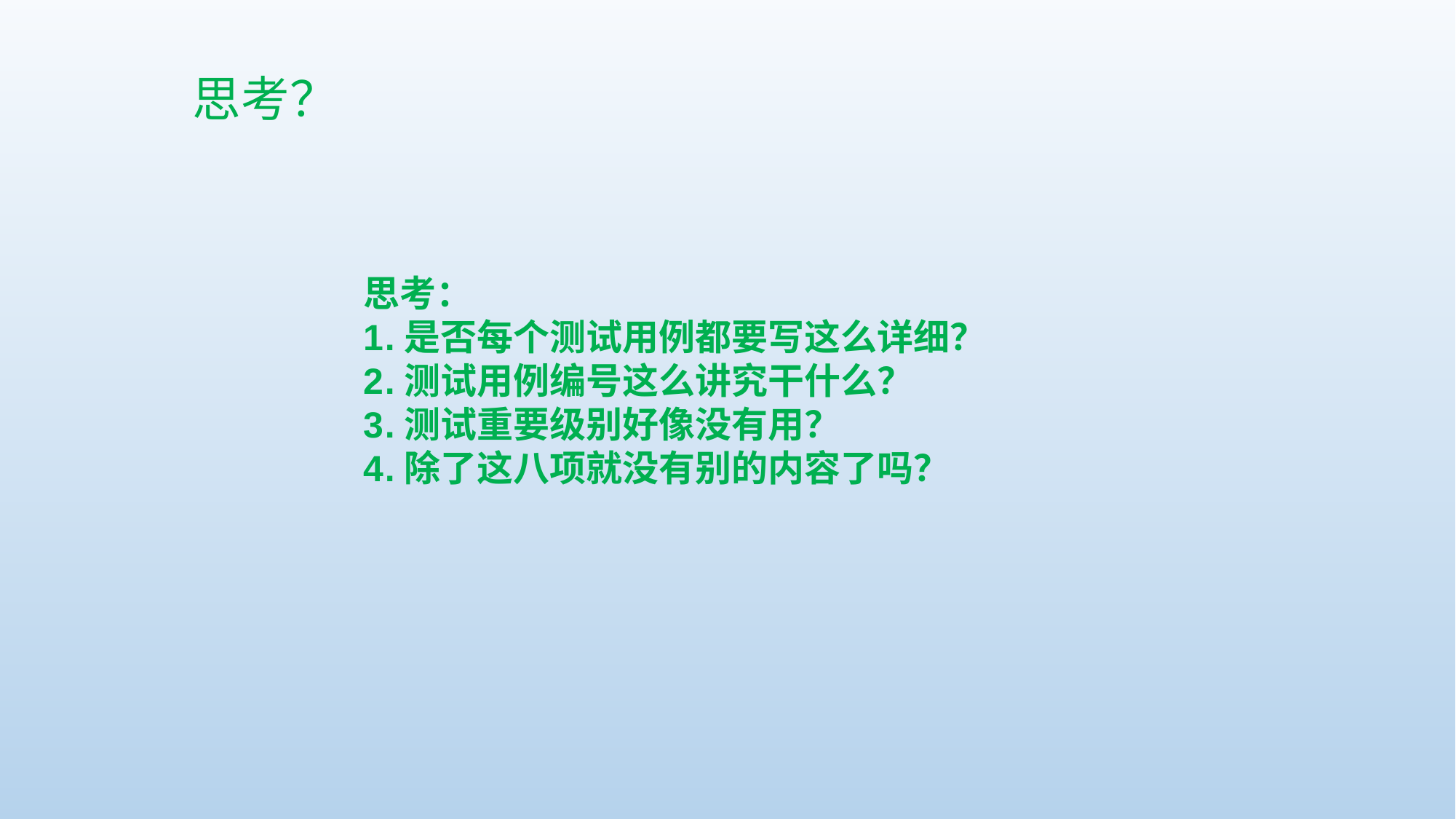

思考？
思考：
是否每个测试用例都要写这么详细？
测试用例编号这么讲究干什么？
测试重要级别好像没有用？
除了这八项就没有别的内容了吗？